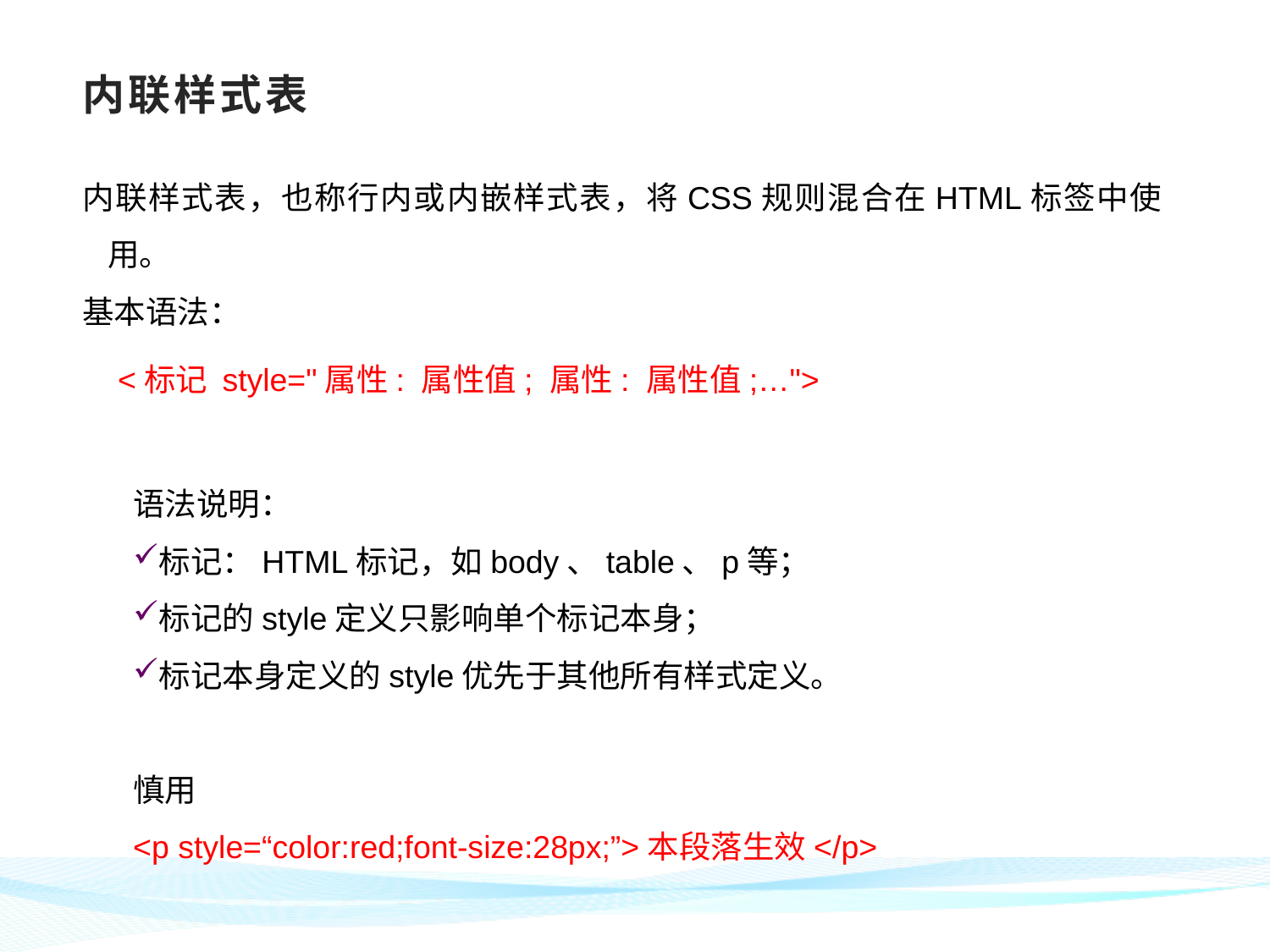

# 内联样式表
内联样式表，也称行内或内嵌样式表，将CSS规则混合在HTML标签中使用。
基本语法：
    <标记 style="属性: 属性值; 属性: 属性值;…">

语法说明：
标记：HTML标记，如body、table、p等；
标记的style定义只影响单个标记本身；
标记本身定义的style优先于其他所有样式定义。

慎用
<p style=“color:red;font-size:28px;”>本段落生效</p>